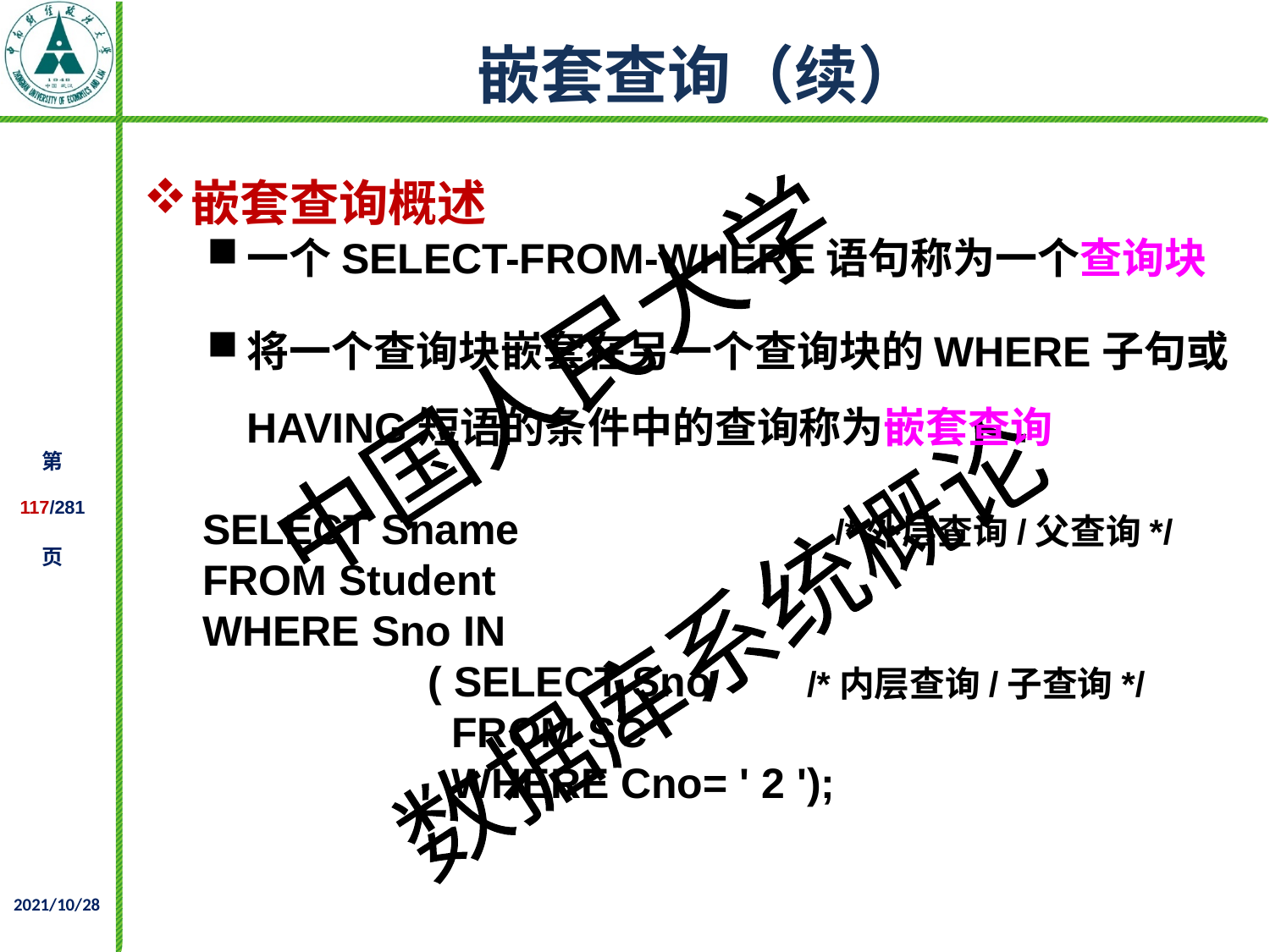

# 嵌套查询（续）
嵌套查询概述
一个SELECT-FROM-WHERE语句称为一个查询块
将一个查询块嵌套在另一个查询块的WHERE子句或HAVING短语的条件中的查询称为嵌套查询

     SELECT Sname	                           /*外层查询/父查询*/
     FROM Student
     WHERE Sno IN
                        ( SELECT Sno        /*内层查询/子查询*/
                          FROM SC
                          WHERE Cno= ' 2 ');

2021/10/28